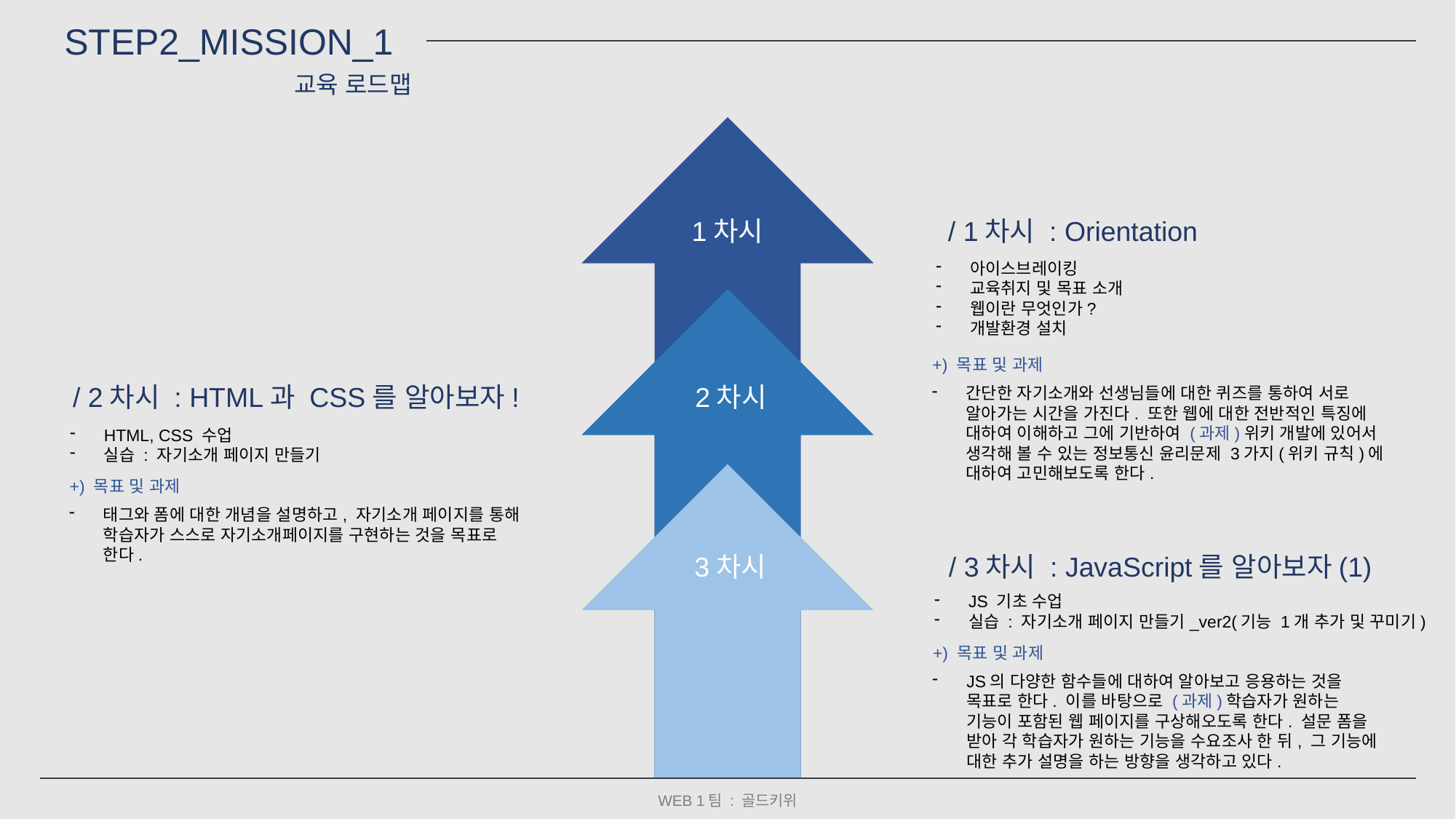

STEP2_MISSION_1
교육 로드맵

1차시
/ 1차시 : Orientation
아이스브레이킹
교육취지 및 목표 소개
웹이란 무엇인가?
개발환경 설치

+) 목표 및 과제
/ 2차시 : HTML과 CSS를 알아보자!
2차시
간단한 자기소개와 선생님들에 대한 퀴즈를 통하여 서로 알아가는 시간을 가진다. 또한 웹에 대한 전반적인 특징에 대하여 이해하고 그에 기반하여 (과제)위키 개발에 있어서 생각해 볼 수 있는 정보통신 윤리문제 3가지(위키 규칙)에 대하여 고민해보도록 한다.
HTML, CSS 수업
실습 : 자기소개 페이지 만들기

+) 목표 및 과제
태그와 폼에 대한 개념을 설명하고, 자기소개 페이지를 통해 학습자가 스스로 자기소개페이지를 구현하는 것을 목표로 한다.
3차시
/ 3차시 : JavaScript를 알아보자(1)
JS 기초 수업
실습 : 자기소개 페이지 만들기_ver2(기능 1개 추가 및 꾸미기)
+) 목표 및 과제
JS의 다양한 함수들에 대하여 알아보고 응용하는 것을 목표로 한다. 이를 바탕으로 (과제)학습자가 원하는 기능이 포함된 웹 페이지를 구상해오도록 한다. 설문 폼을 받아 각 학습자가 원하는 기능을 수요조사 한 뒤, 그 기능에 대한 추가 설명을 하는 방향을 생각하고 있다.
WEB 1팀 : 골드키위